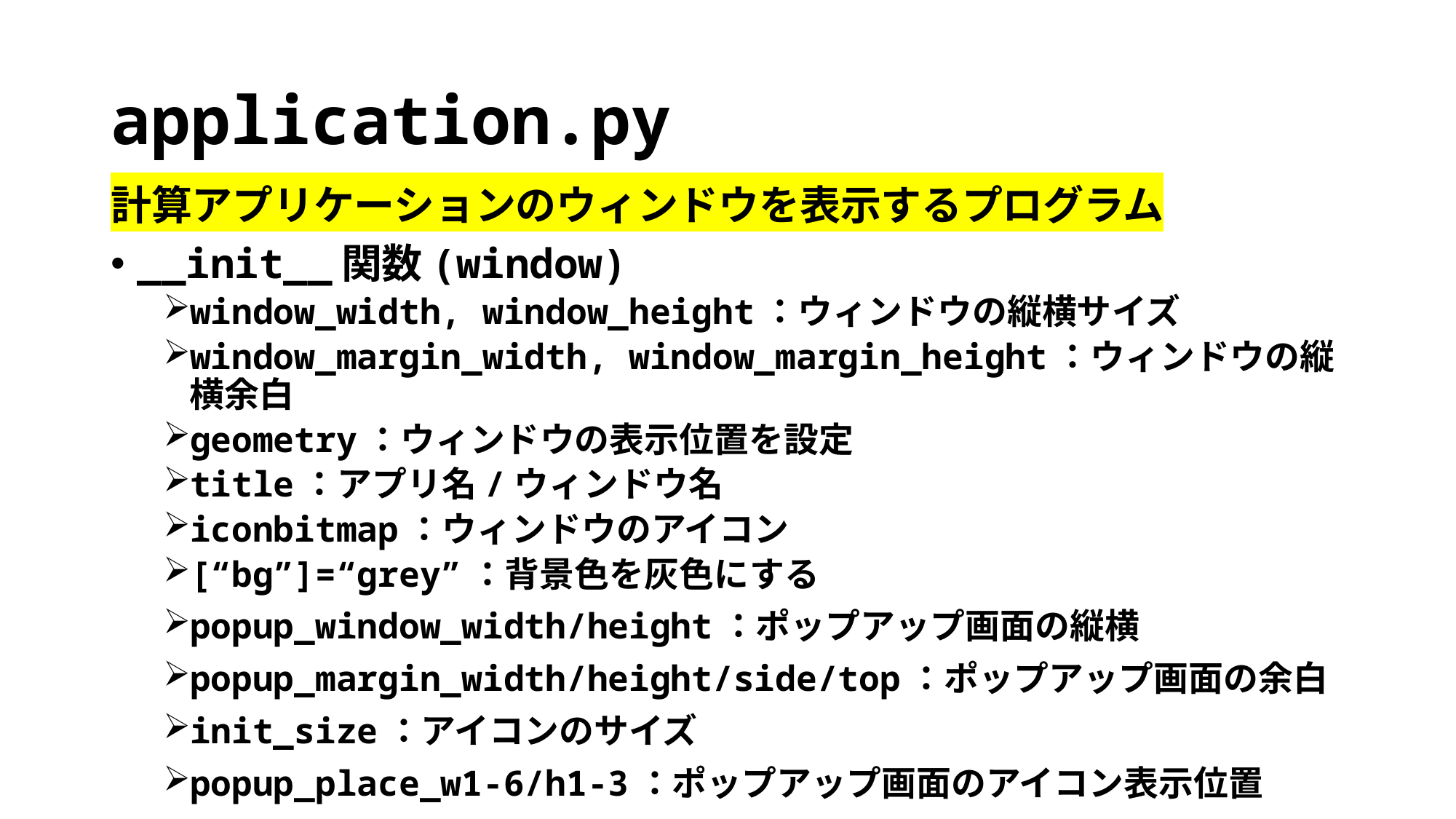

# application.py
計算アプリケーションのウィンドウを表示するプログラム
__init__関数(window)
window_width, window_height：ウィンドウの縦横サイズ
window_margin_width, window_margin_height：ウィンドウの縦横余白
geometry：ウィンドウの表示位置を設定
title：アプリ名/ウィンドウ名
iconbitmap：ウィンドウのアイコン
[“bg”]=“grey”：背景色を灰色にする
popup_window_width/height：ポップアップ画面の縦横
popup_margin_width/height/side/top：ポップアップ画面の余白
init_size：アイコンのサイズ
popup_place_w1-6/h1-3：ポップアップ画面のアイコン表示位置